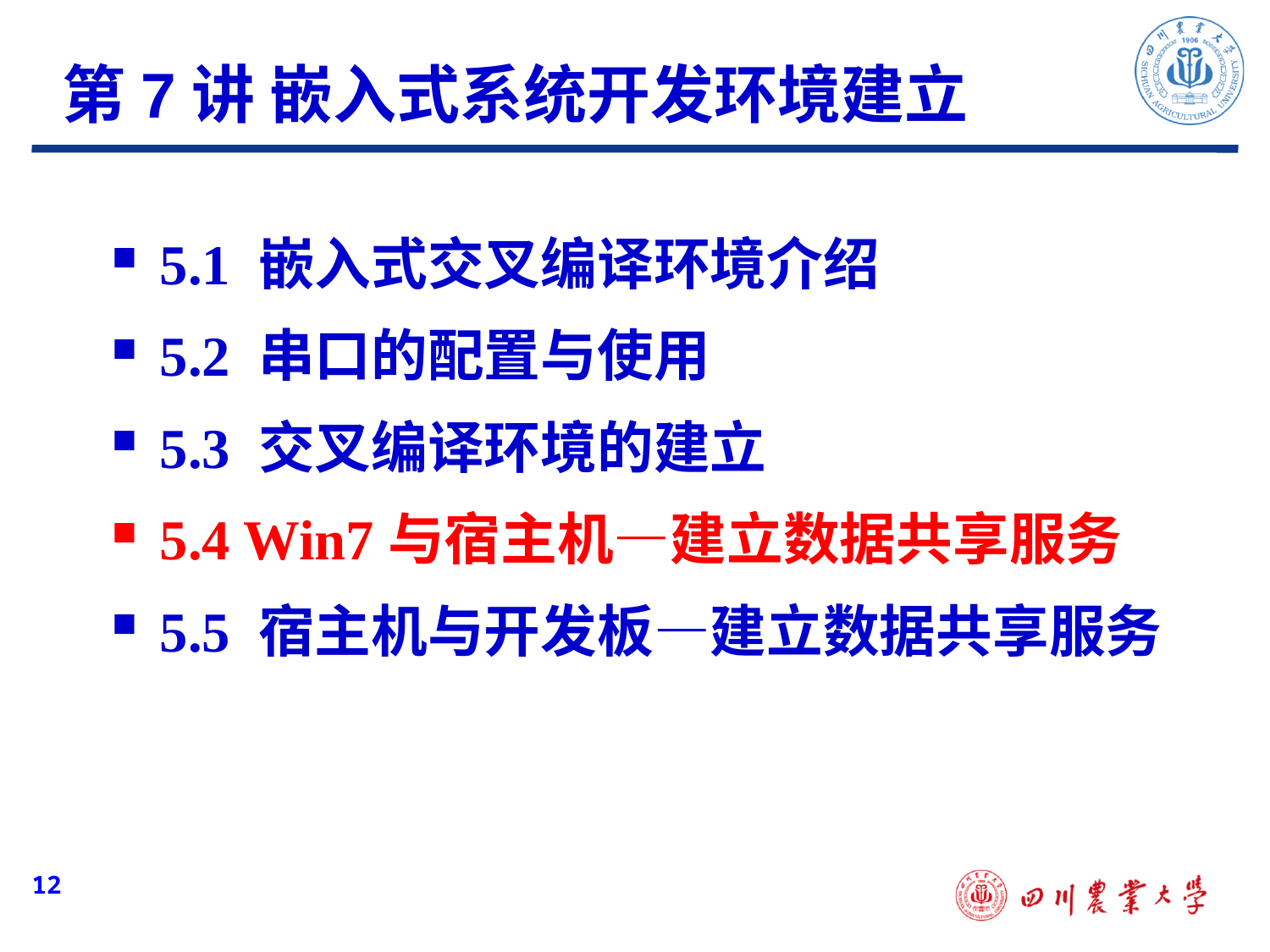

第7讲 嵌入式系统开发环境建立
5.1 嵌入式交叉编译环境介绍
5.2 串口的配置与使用
5.3 交叉编译环境的建立
5.4 Win7与宿主机—建立数据共享服务
5.5 宿主机与开发板—建立数据共享服务